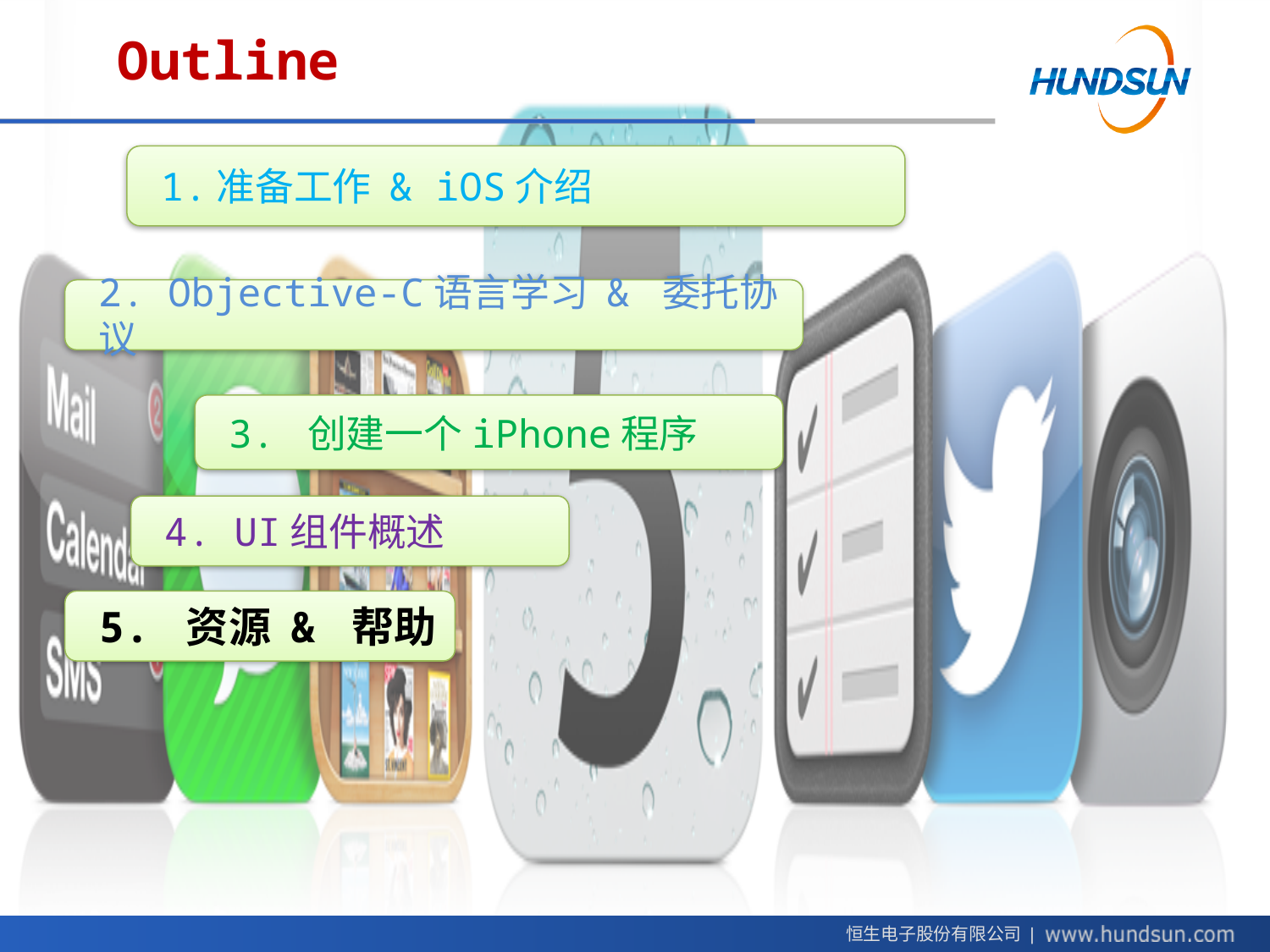

# Outline
1.准备工作 & iOS介绍
2. Objective-C语言学习 & 委托协议
3. 创建一个iPhone程序
4. UI组件概述
  5. 资源 & 帮助